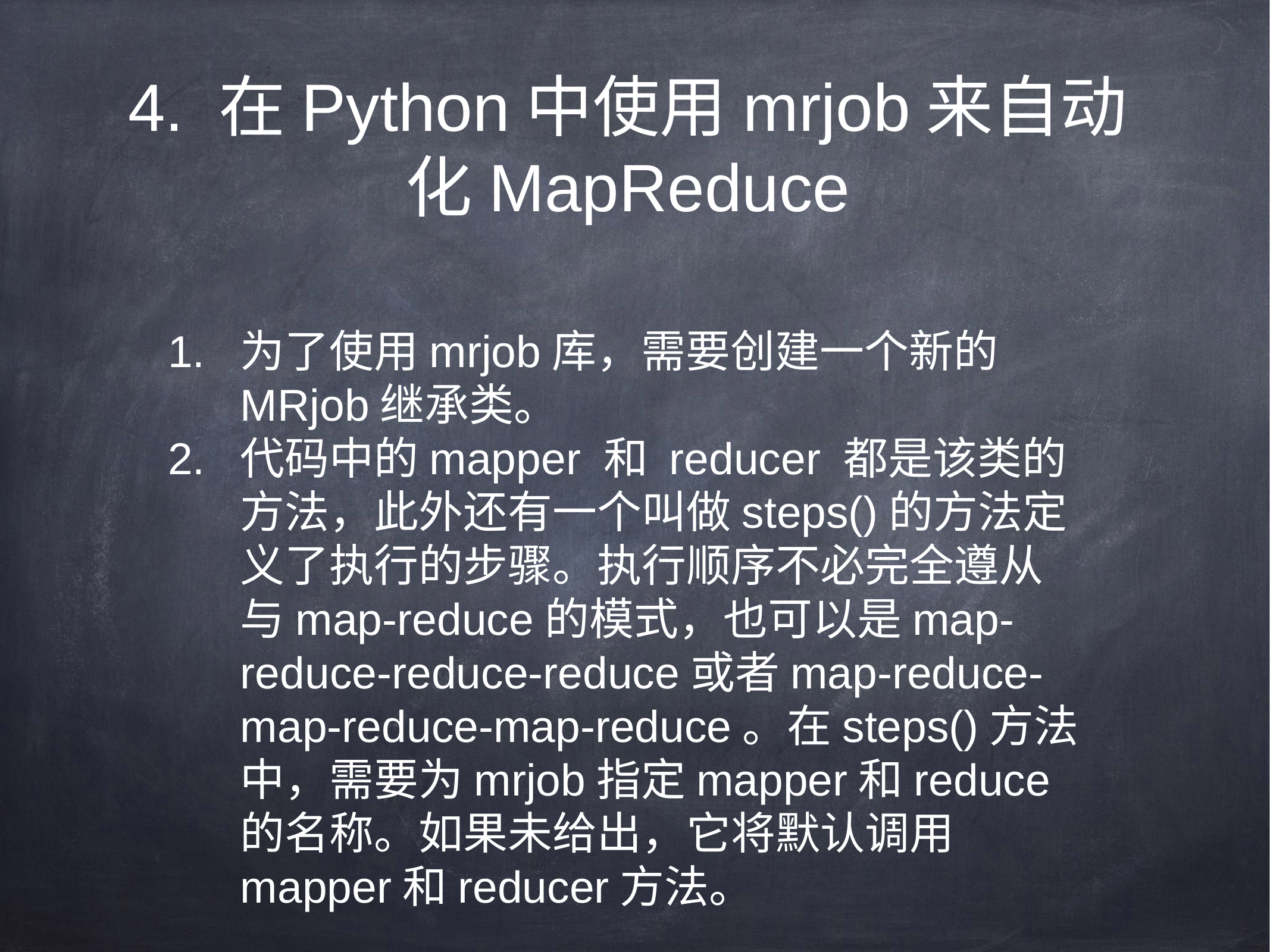

# 4. 在Python中使用mrjob来自动化MapReduce
为了使用mrjob库，需要创建一个新的MRjob继承类。
代码中的mapper 和 reducer 都是该类的方法，此外还有一个叫做steps()的方法定义了执行的步骤。执行顺序不必完全遵从与map-reduce的模式，也可以是map-reduce-reduce-reduce或者map-reduce-map-reduce-map-reduce。在steps()方法中，需要为mrjob指定mapper和reduce的名称。如果未给出，它将默认调用mapper和reducer方法。